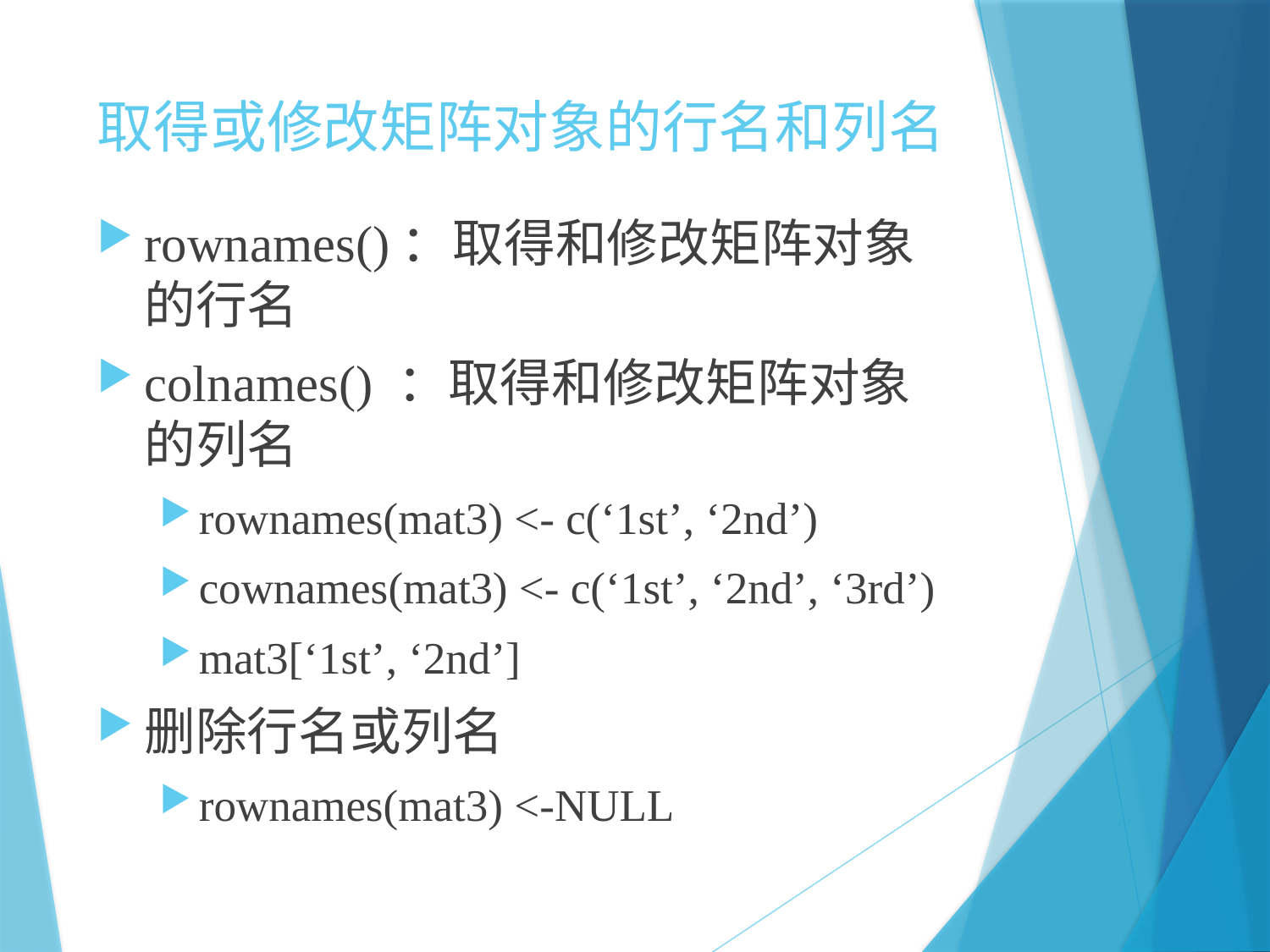

# 取得或修改矩阵对象的行名和列名
rownames()：取得和修改矩阵对象的行名
colnames() ：取得和修改矩阵对象的列名
rownames(mat3) <- c(‘1st’, ‘2nd’)
cownames(mat3) <- c(‘1st’, ‘2nd’, ‘3rd’)
mat3[‘1st’, ‘2nd’]
删除行名或列名
rownames(mat3) <-NULL